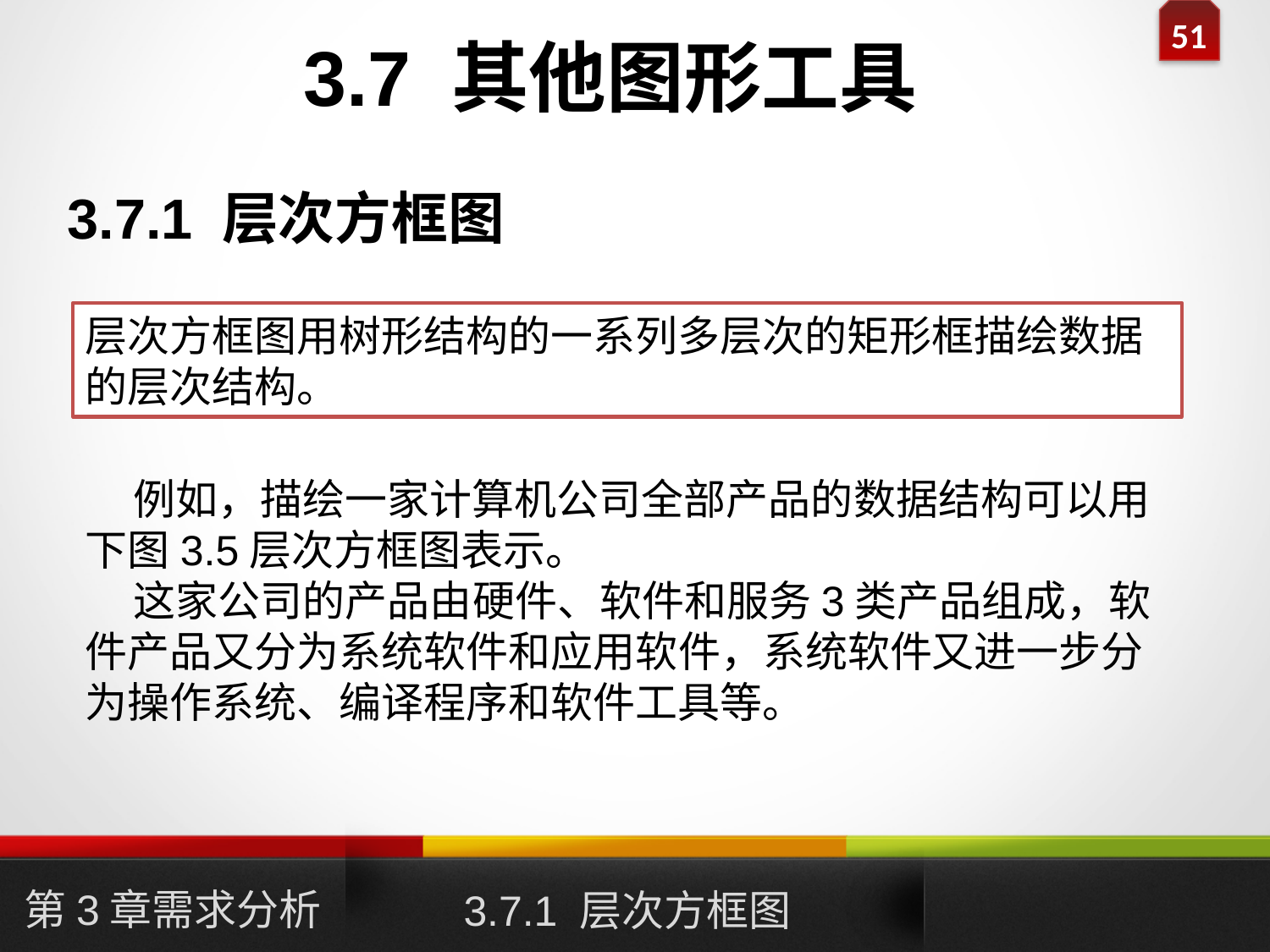

# 3.7 其他图形工具
3.7.1 层次方框图
层次方框图用树形结构的一系列多层次的矩形框描绘数据的层次结构。
    例如，描绘一家计算机公司全部产品的数据结构可以用下图3.5层次方框图表示。
    这家公司的产品由硬件、软件和服务3类产品组成，软件产品又分为系统软件和应用软件，系统软件又进一步分为操作系统、编译程序和软件工具等。
第3章需求分析
3.7.1 层次方框图